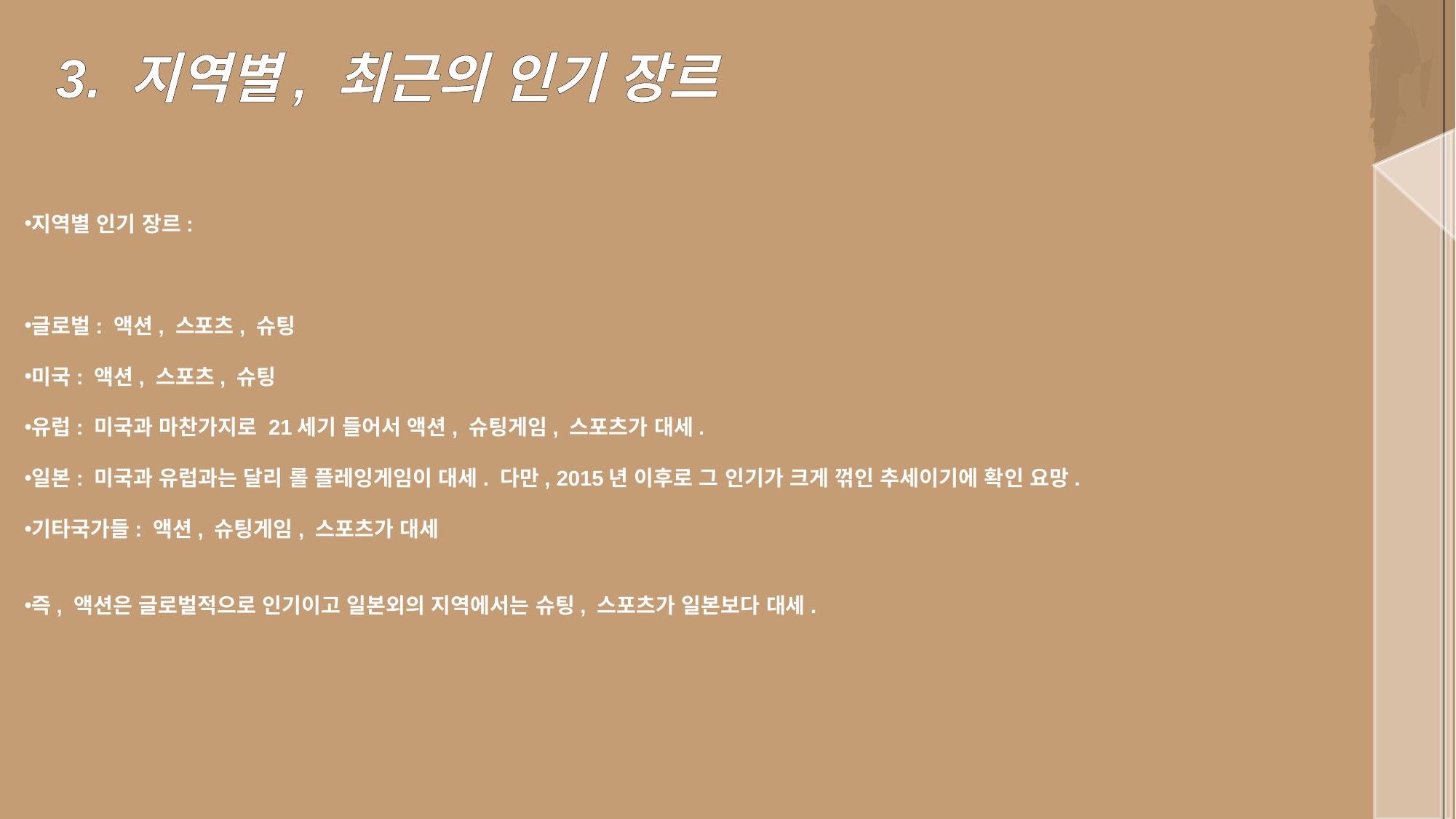

3. 지역별, 최근의 인기 장르

지역별 인기 장르:

글로벌: 액션, 스포츠, 슈팅

미국: 액션, 스포츠, 슈팅

유럽: 미국과 마찬가지로 21세기 들어서 액션, 슈팅게임, 스포츠가 대세.

일본: 미국과 유럽과는 달리 롤 플레잉게임이 대세. 다만, 2015년 이후로 그 인기가 크게 꺾인 추세이기에 확인 요망.

기타국가들: 액션, 슈팅게임, 스포츠가 대세

즉, 액션은 글로벌적으로 인기이고 일본외의 지역에서는 슈팅, 스포츠가 일본보다 대세.